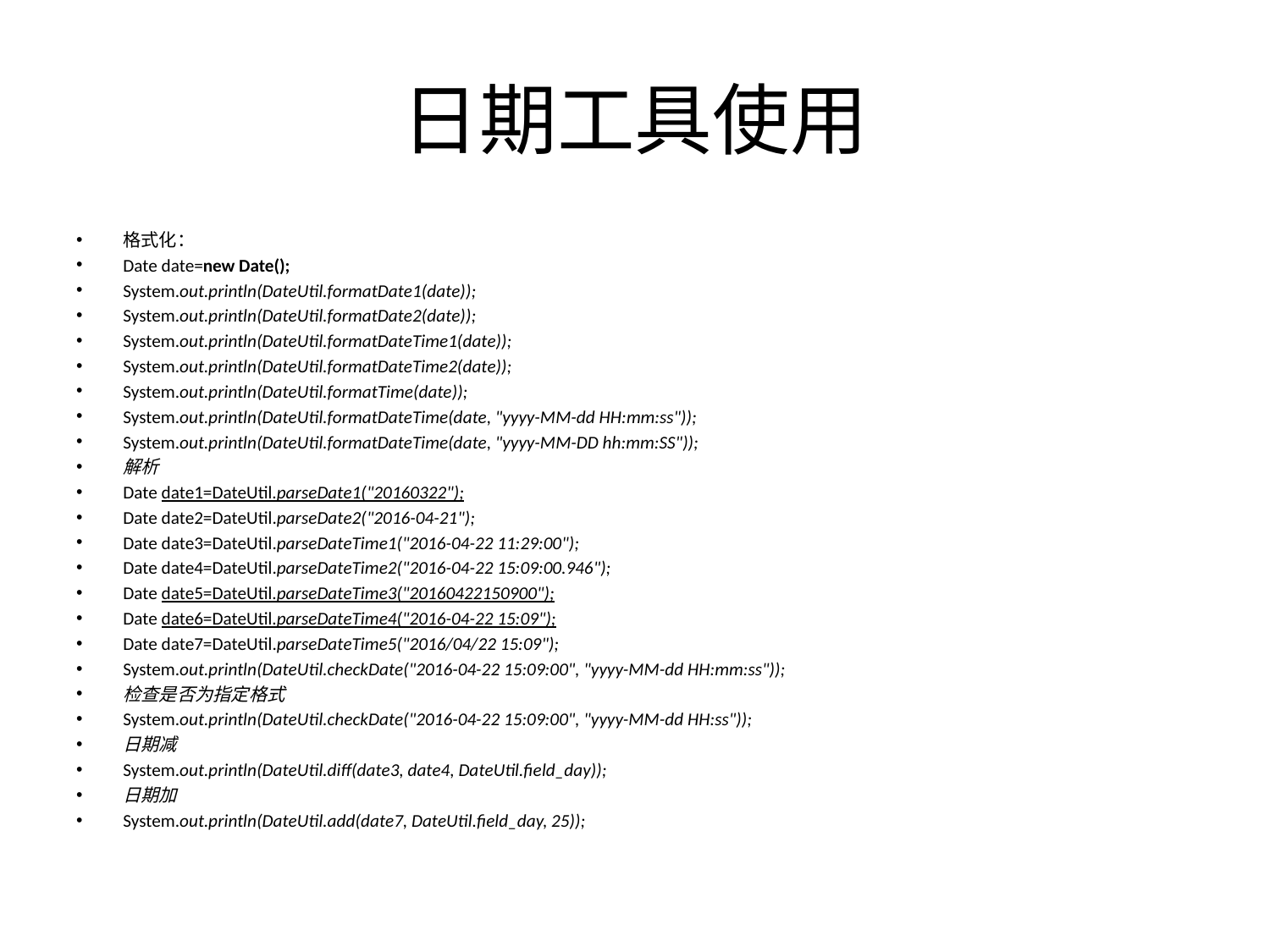

# 日期工具使用
格式化：
Date date=new Date();
System.out.println(DateUtil.formatDate1(date));
System.out.println(DateUtil.formatDate2(date));
System.out.println(DateUtil.formatDateTime1(date));
System.out.println(DateUtil.formatDateTime2(date));
System.out.println(DateUtil.formatTime(date));
System.out.println(DateUtil.formatDateTime(date, "yyyy-MM-dd HH:mm:ss"));
System.out.println(DateUtil.formatDateTime(date, "yyyy-MM-DD hh:mm:SS"));
解析
Date date1=DateUtil.parseDate1("20160322");
Date date2=DateUtil.parseDate2("2016-04-21");
Date date3=DateUtil.parseDateTime1("2016-04-22 11:29:00");
Date date4=DateUtil.parseDateTime2("2016-04-22 15:09:00.946");
Date date5=DateUtil.parseDateTime3("20160422150900");
Date date6=DateUtil.parseDateTime4("2016-04-22 15:09");
Date date7=DateUtil.parseDateTime5("2016/04/22 15:09");
System.out.println(DateUtil.checkDate("2016-04-22 15:09:00", "yyyy-MM-dd HH:mm:ss"));
检查是否为指定格式
System.out.println(DateUtil.checkDate("2016-04-22 15:09:00", "yyyy-MM-dd HH:ss"));
日期减
System.out.println(DateUtil.diff(date3, date4, DateUtil.field_day));
日期加
System.out.println(DateUtil.add(date7, DateUtil.field_day, 25));